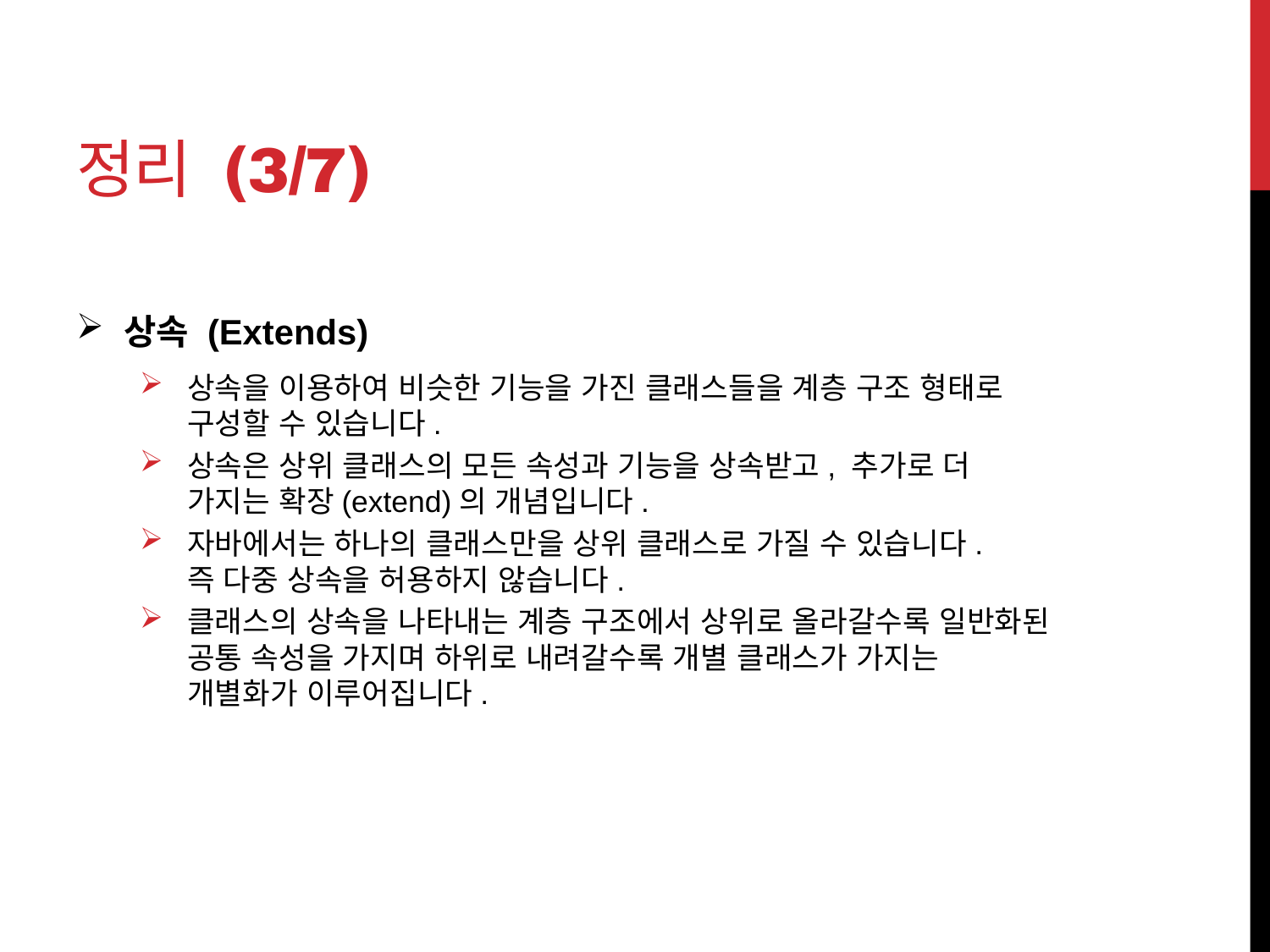

# 정리 (3/7)

상속 (Extends)
상속을 이용하여 비슷한 기능을 가진 클래스들을 계층 구조 형태로
구성할 수 있습니다.
상속은 상위 클래스의 모든 속성과 기능을 상속받고, 추가로 더
가지는 확장(extend)의 개념입니다.
자바에서는 하나의 클래스만을 상위 클래스로 가질 수 있습니다.
즉 다중 상속을 허용하지 않습니다.
클래스의 상속을 나타내는 계층 구조에서 상위로 올라갈수록 일반화된 공통 속성을 가지며 하위로 내려갈수록 개별 클래스가 가지는
개별화가 이루어집니다.